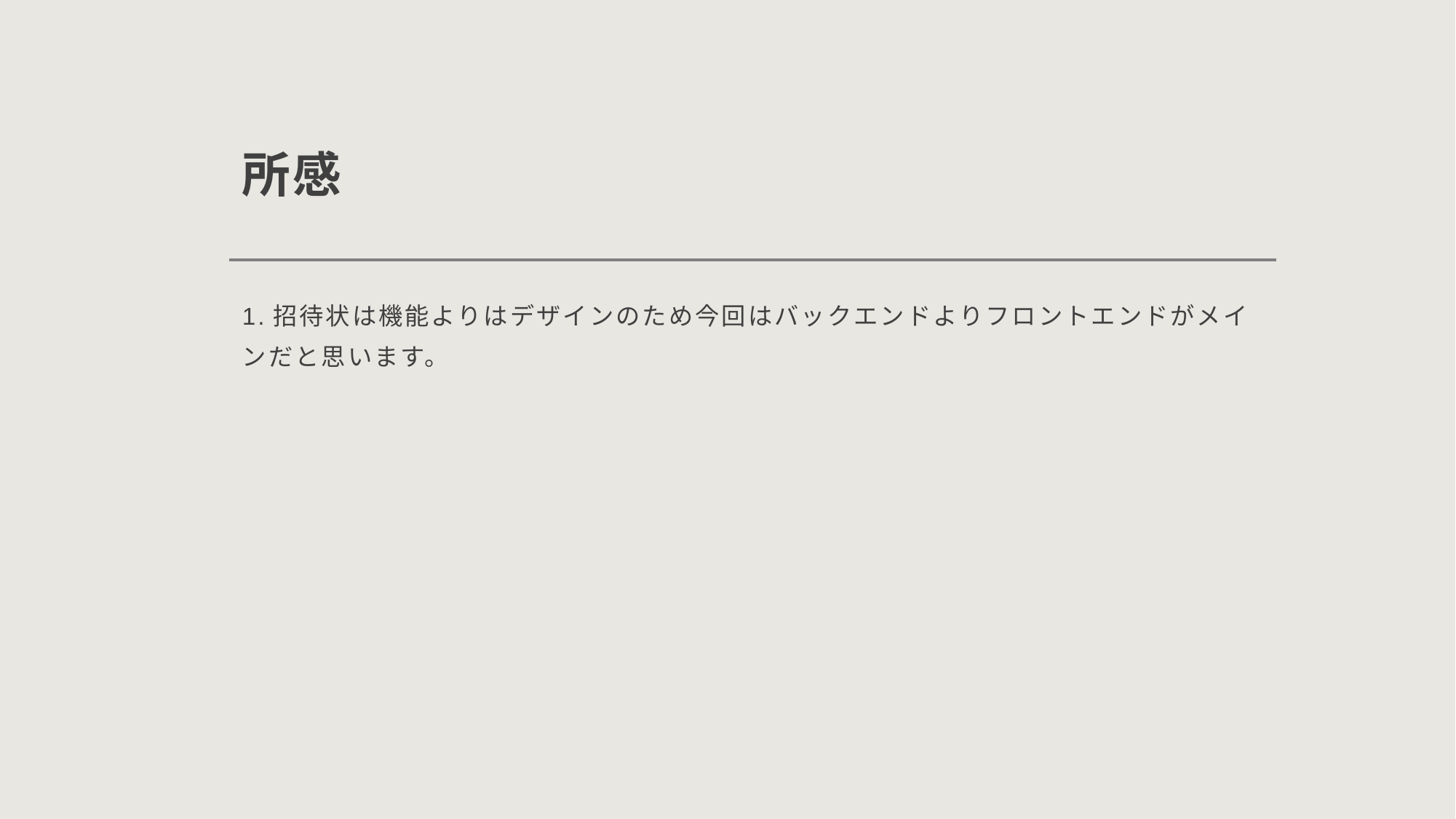

# 所感
1.招待状は機能よりはデザインのため今回はバックエンドよりフロントエンドがメインだと思います。